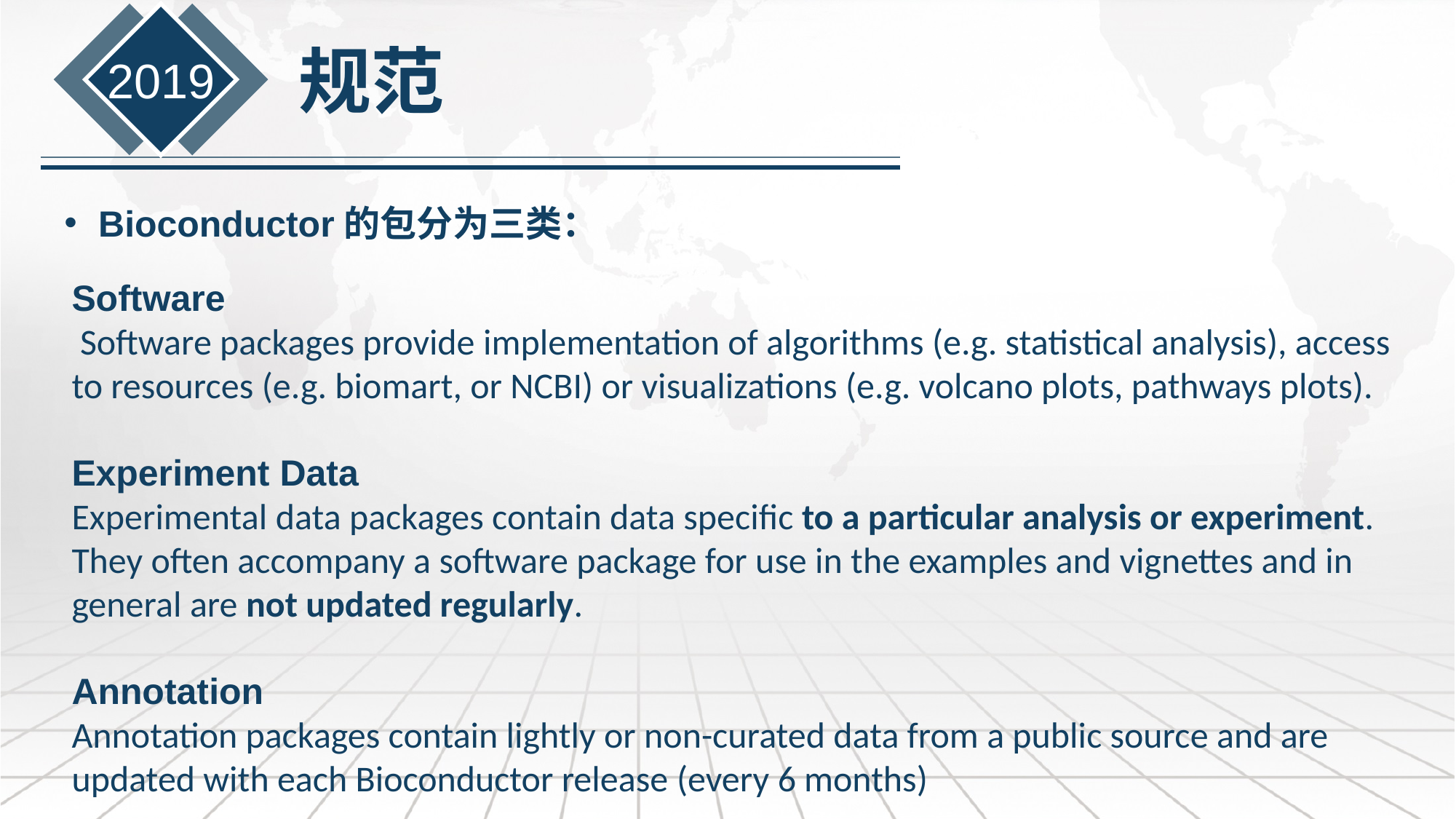

规范
2019
Bioconductor的包分为三类：
Software
 Software packages provide implementation of algorithms (e.g. statistical analysis), access to resources (e.g. biomart, or NCBI) or visualizations (e.g. volcano plots, pathways plots).

Experiment Data
Experimental data packages contain data specific to a particular analysis or experiment. They often accompany a software package for use in the examples and vignettes and in general are not updated regularly.

Annotation
Annotation packages contain lightly or non-curated data from a public source and are updated with each Bioconductor release (every 6 months)